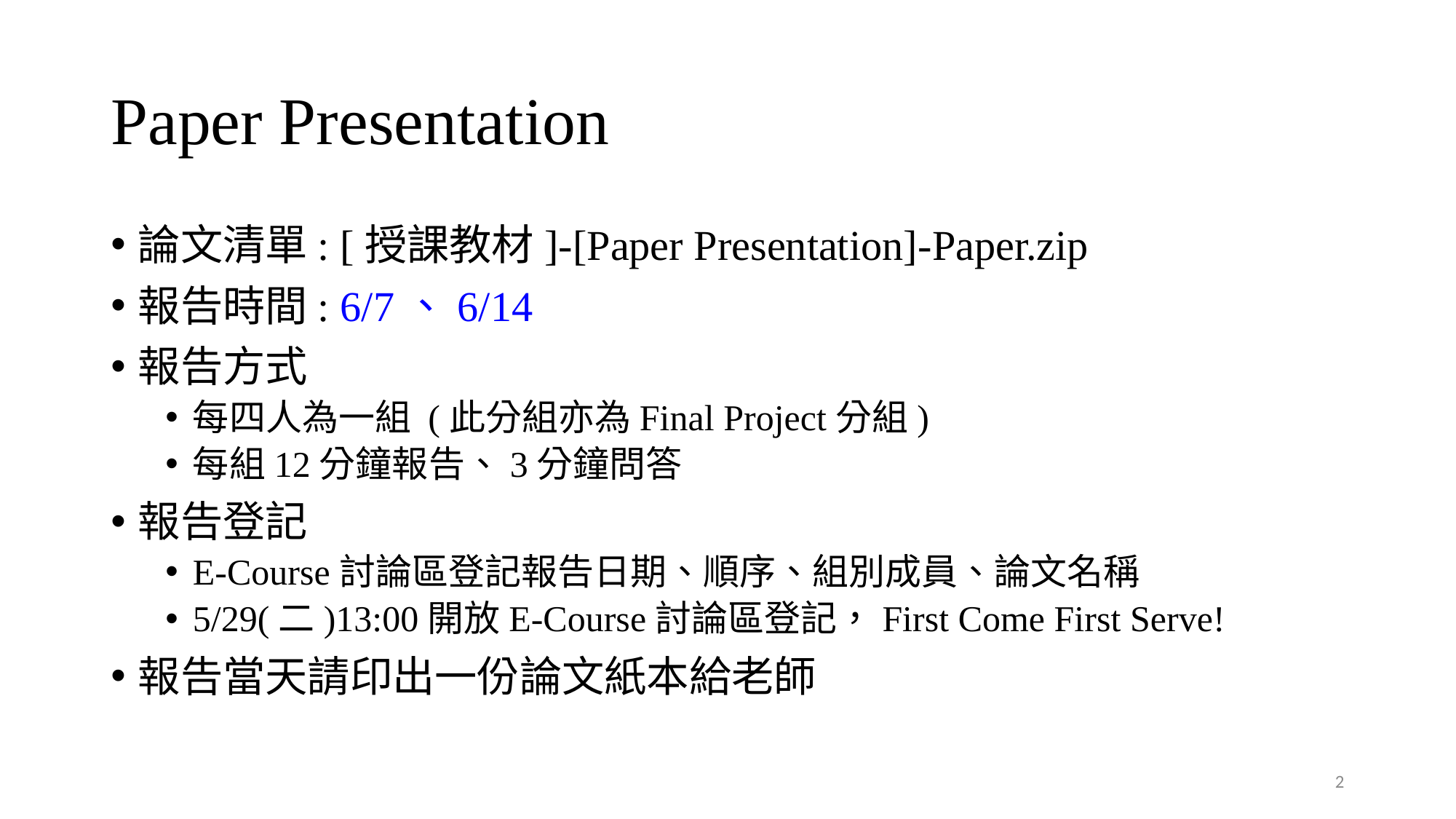

# Paper Presentation
論文清單: [授課教材]-[Paper Presentation]-Paper.zip
報告時間: 6/7、6/14
報告方式
每四人為一組 (此分組亦為Final Project分組)
每組12分鐘報告、3分鐘問答
報告登記
E-Course討論區登記報告日期、順序、組別成員、論文名稱
5/29(二)13:00開放E-Course討論區登記，First Come First Serve!
報告當天請印出一份論文紙本給老師
2